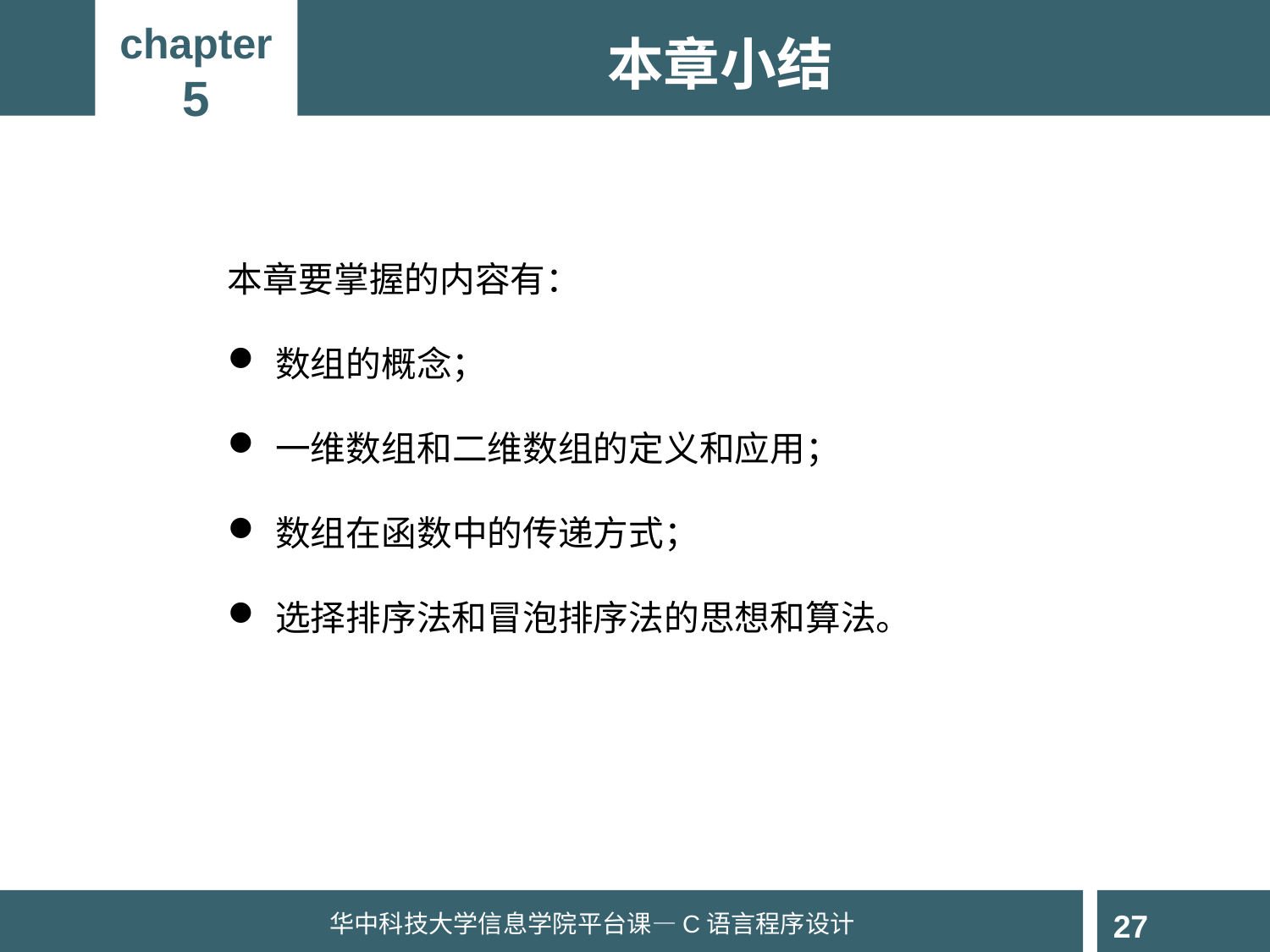

chapter
5
本章小结
本章要掌握的内容有：
数组的概念；
一维数组和二维数组的定义和应用；
数组在函数中的传递方式；
选择排序法和冒泡排序法的思想和算法。